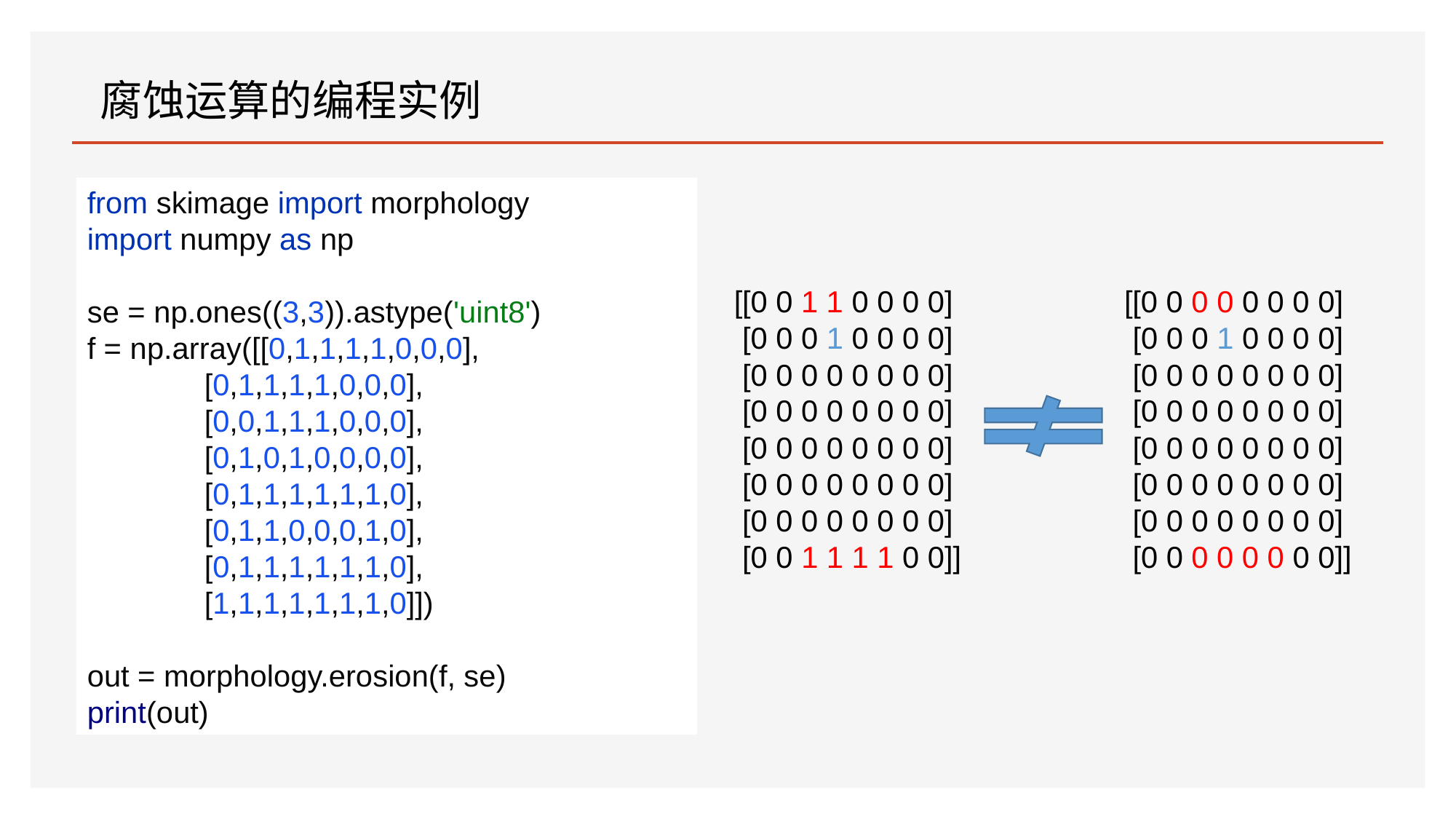

# 腐蚀运算的编程实例
from skimage import morphology
import numpy as np
se = np.ones((3,3)).astype('uint8')
f = np.array([[0,1,1,1,1,0,0,0],
              [0,1,1,1,1,0,0,0],
              [0,0,1,1,1,0,0,0],
              [0,1,0,1,0,0,0,0],
              [0,1,1,1,1,1,1,0],
              [0,1,1,0,0,0,1,0],
              [0,1,1,1,1,1,1,0],
              [1,1,1,1,1,1,1,0]])
out = morphology.erosion(f, se)
print(out)
[[0 0 1 1 0 0 0 0]
 [0 0 0 1 0 0 0 0]
 [0 0 0 0 0 0 0 0]
 [0 0 0 0 0 0 0 0]
 [0 0 0 0 0 0 0 0]
 [0 0 0 0 0 0 0 0]
 [0 0 0 0 0 0 0 0]
 [0 0 1 1 1 1 0 0]]
[[0 0 0 0 0 0 0 0]
 [0 0 0 1 0 0 0 0]
 [0 0 0 0 0 0 0 0]
 [0 0 0 0 0 0 0 0]
 [0 0 0 0 0 0 0 0]
 [0 0 0 0 0 0 0 0]
 [0 0 0 0 0 0 0 0]
 [0 0 0 0 0 0 0 0]]